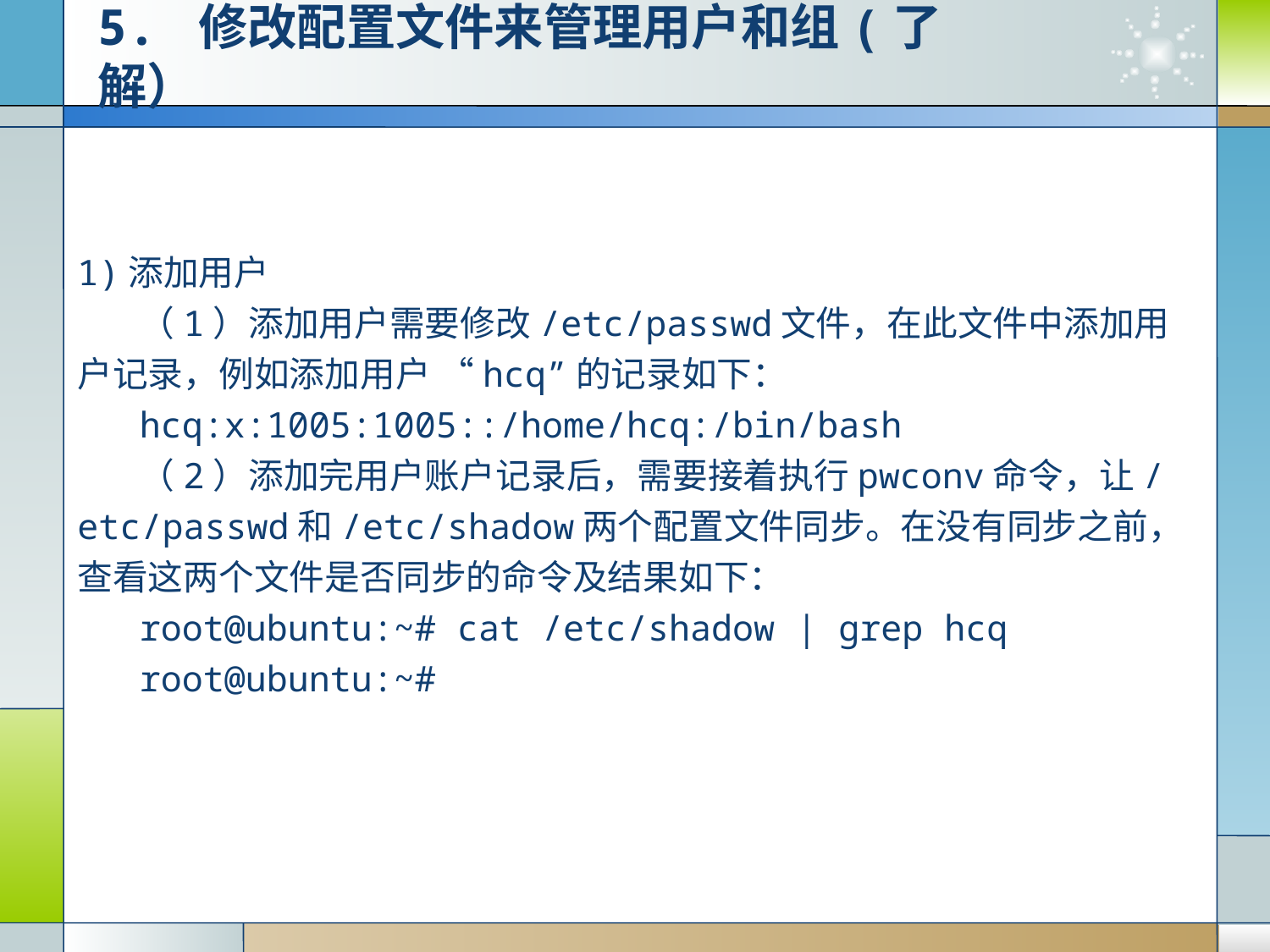

# 5. 修改配置文件来管理用户和组(了解）
1)添加用户
（1）添加用户需要修改/etc/passwd文件，在此文件中添加用户记录，例如添加用户 “hcq”的记录如下：
hcq:x:1005:1005::/home/hcq:/bin/bash
（2）添加完用户账户记录后，需要接着执行pwconv命令，让/etc/passwd和/etc/shadow两个配置文件同步。在没有同步之前，查看这两个文件是否同步的命令及结果如下：
root@ubuntu:~# cat /etc/shadow | grep hcq
root@ubuntu:~#